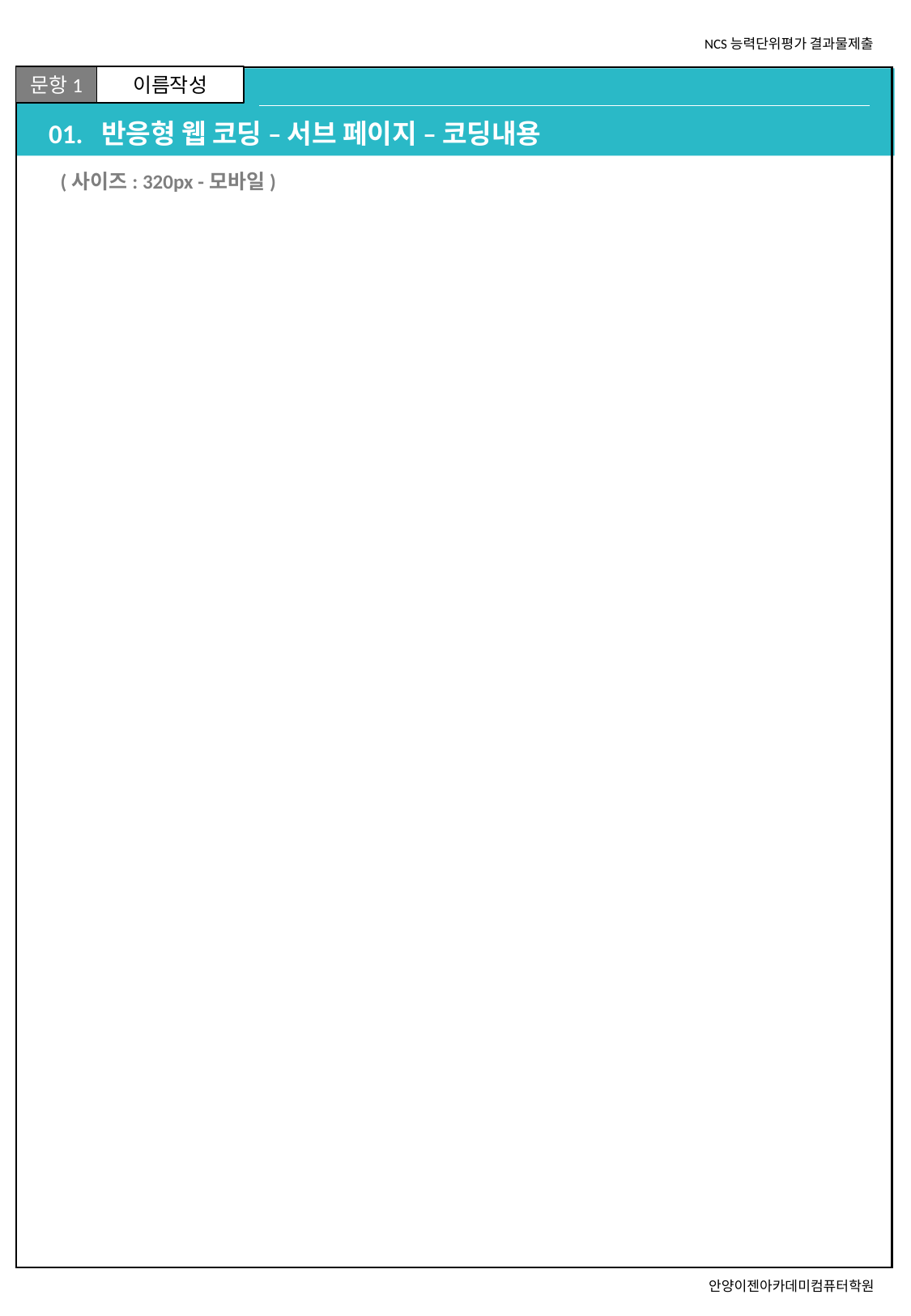

# 01.  반응형 웹 코딩 – 서브 페이지 – 코딩내용
(사이즈: 320px -모바일)